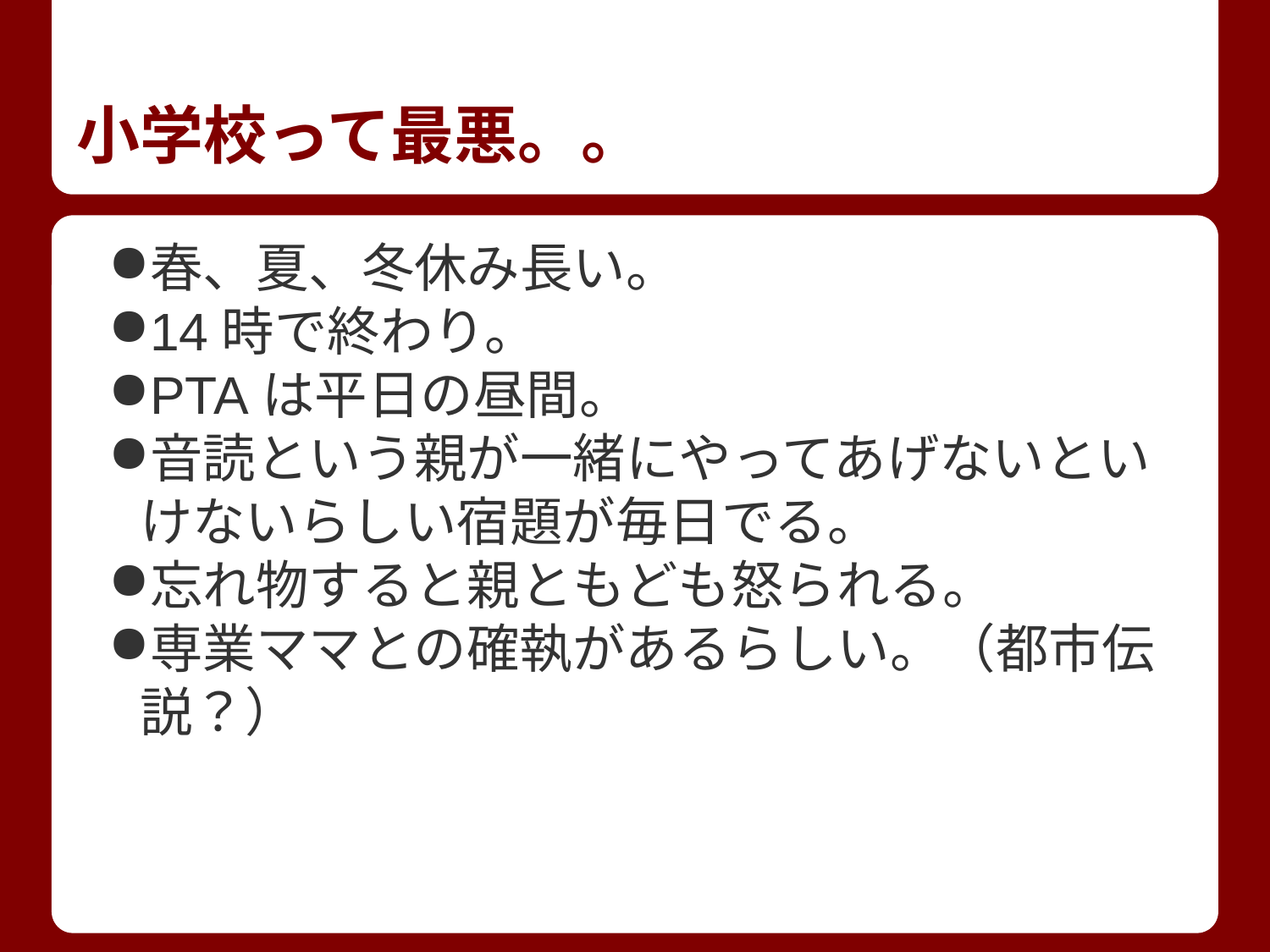

# 小学校って最悪。。
春、夏、冬休み長い。
14時で終わり。
PTAは平日の昼間。
音読という親が一緒にやってあげないといけないらしい宿題が毎日でる。
忘れ物すると親ともども怒られる。
専業ママとの確執があるらしい。（都市伝説？）